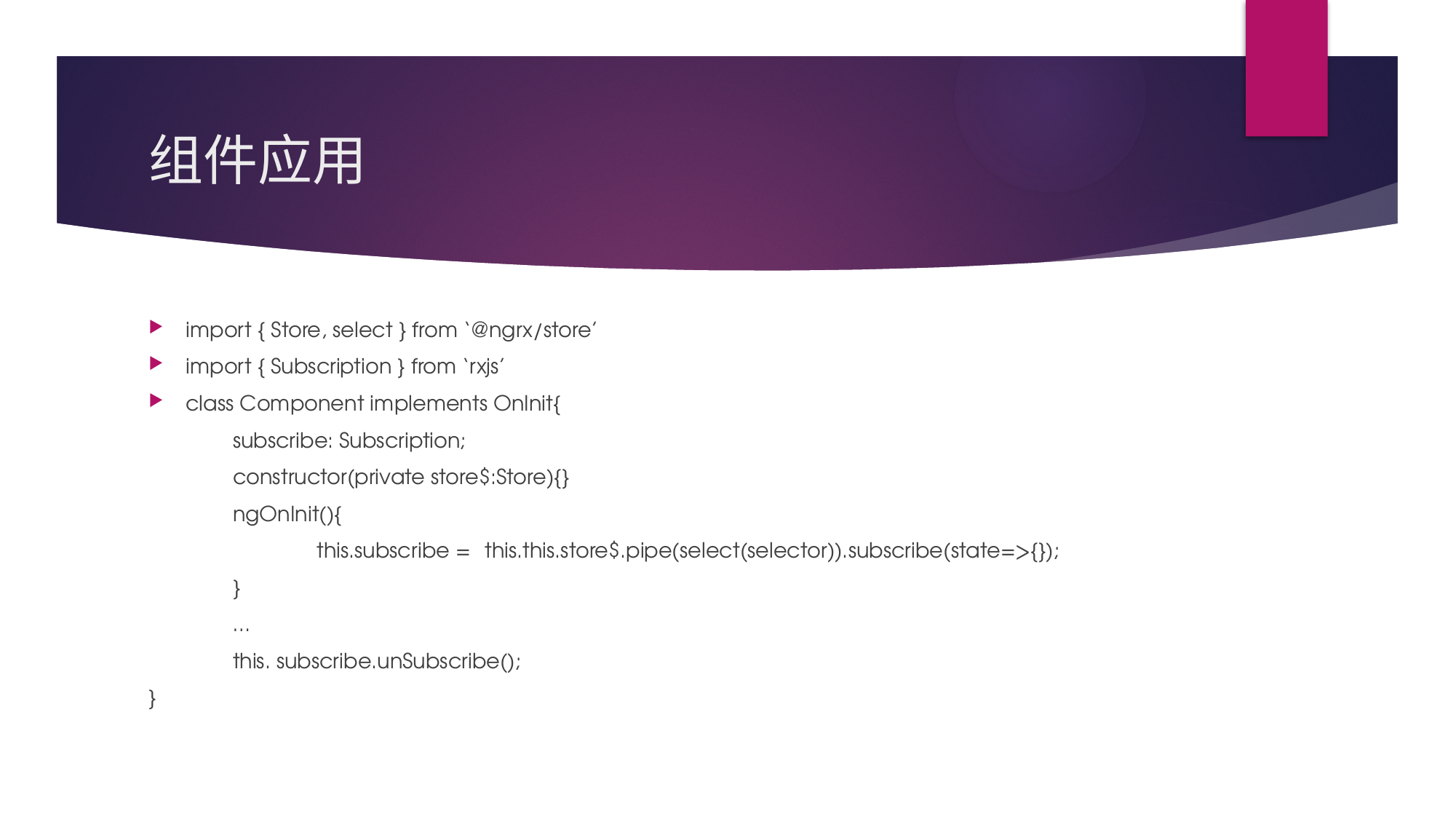

# 组件应用
import { Store, select } from ‘@ngrx/store’
import { Subscription } from ‘rxjs’
class Component implements OnInit{
	subscribe: Subscription;
	constructor(private store$:Store){}
	ngOnInit(){
	 	this.subscribe = 	this.this.store$.pipe(select(selector)).subscribe(state=>{});
	}
	…
	this. subscribe.unSubscribe();
}